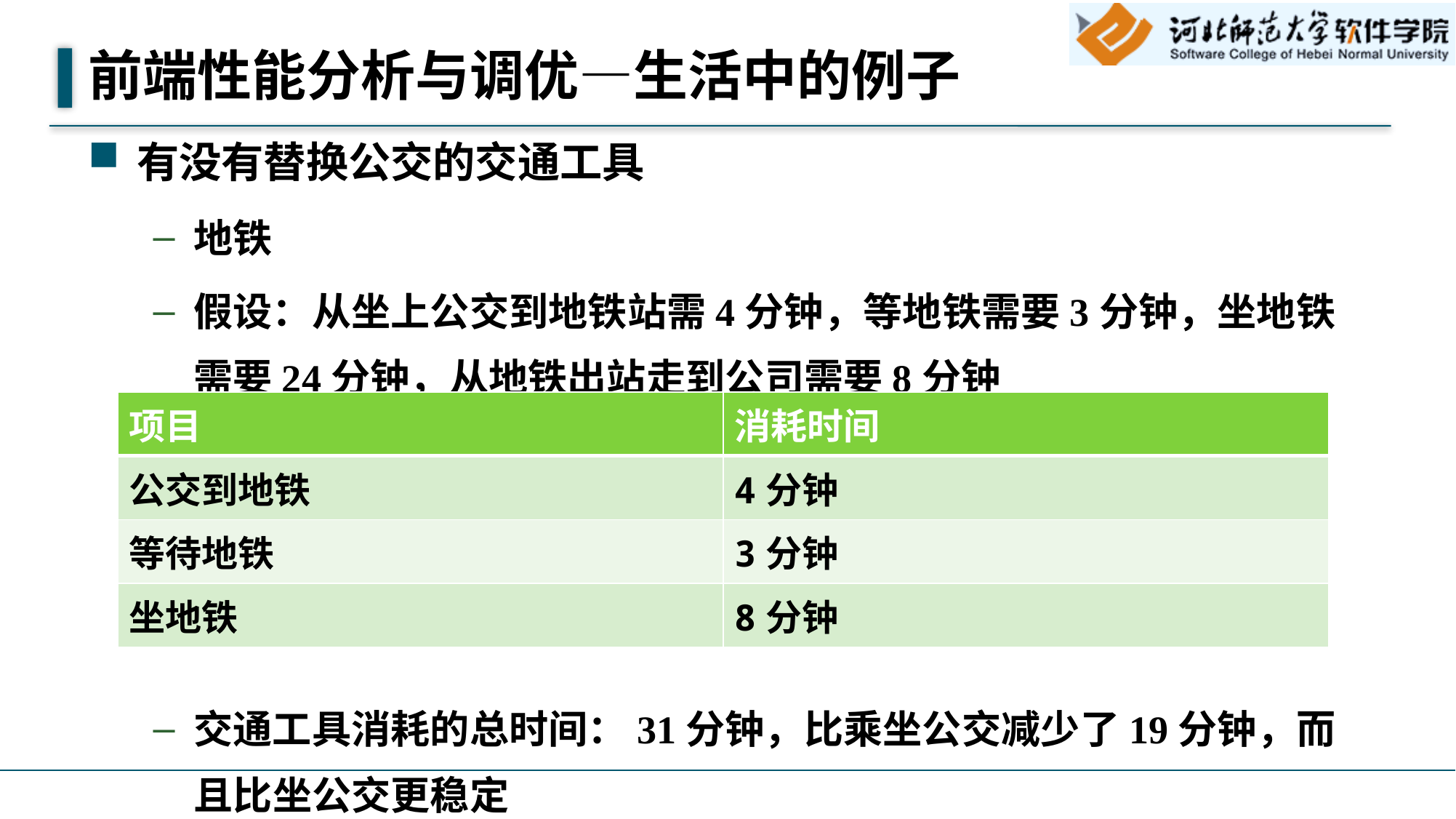

# 前端性能分析与调优—生活中的例子
有没有替换公交的交通工具
地铁
假设：从坐上公交到地铁站需4分钟，等地铁需要3分钟，坐地铁需要24分钟，从地铁出站走到公司需要8分钟

交通工具消耗的总时间：31分钟，比乘坐公交减少了19分钟，而且比坐公交更稳定
| 项目 | 消耗时间 |
| --- | --- |
| 公交到地铁 | 4分钟 |
| 等待地铁 | 3分钟 |
| 坐地铁 | 8分钟 |